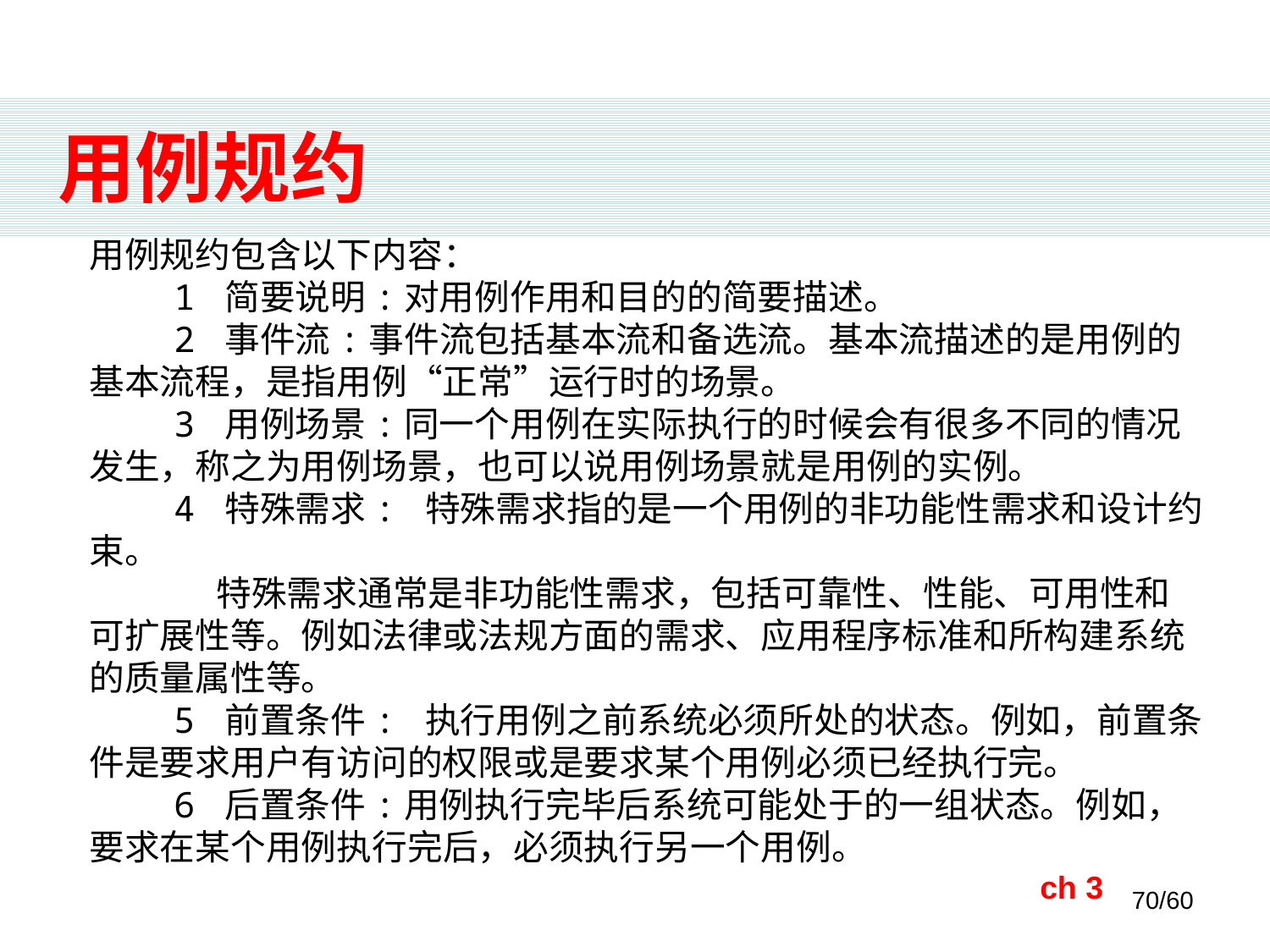

# 用例规约
用例规约包含以下内容：
    1 简要说明:对用例作用和目的的简要描述。
    2 事件流:事件流包括基本流和备选流。基本流描述的是用例的基本流程，是指用例“正常”运行时的场景。
    3 用例场景:同一个用例在实际执行的时候会有很多不同的情况发生，称之为用例场景，也可以说用例场景就是用例的实例。
    4 特殊需求: 特殊需求指的是一个用例的非功能性需求和设计约束。
	特殊需求通常是非功能性需求，包括可靠性、性能、可用性和可扩展性等。例如法律或法规方面的需求、应用程序标准和所构建系统的质量属性等。
    5 前置条件: 执行用例之前系统必须所处的状态。例如，前置条件是要求用户有访问的权限或是要求某个用例必须已经执行完。
    6 后置条件:用例执行完毕后系统可能处于的一组状态。例如，要求在某个用例执行完后，必须执行另一个用例。
ch 3
70/60